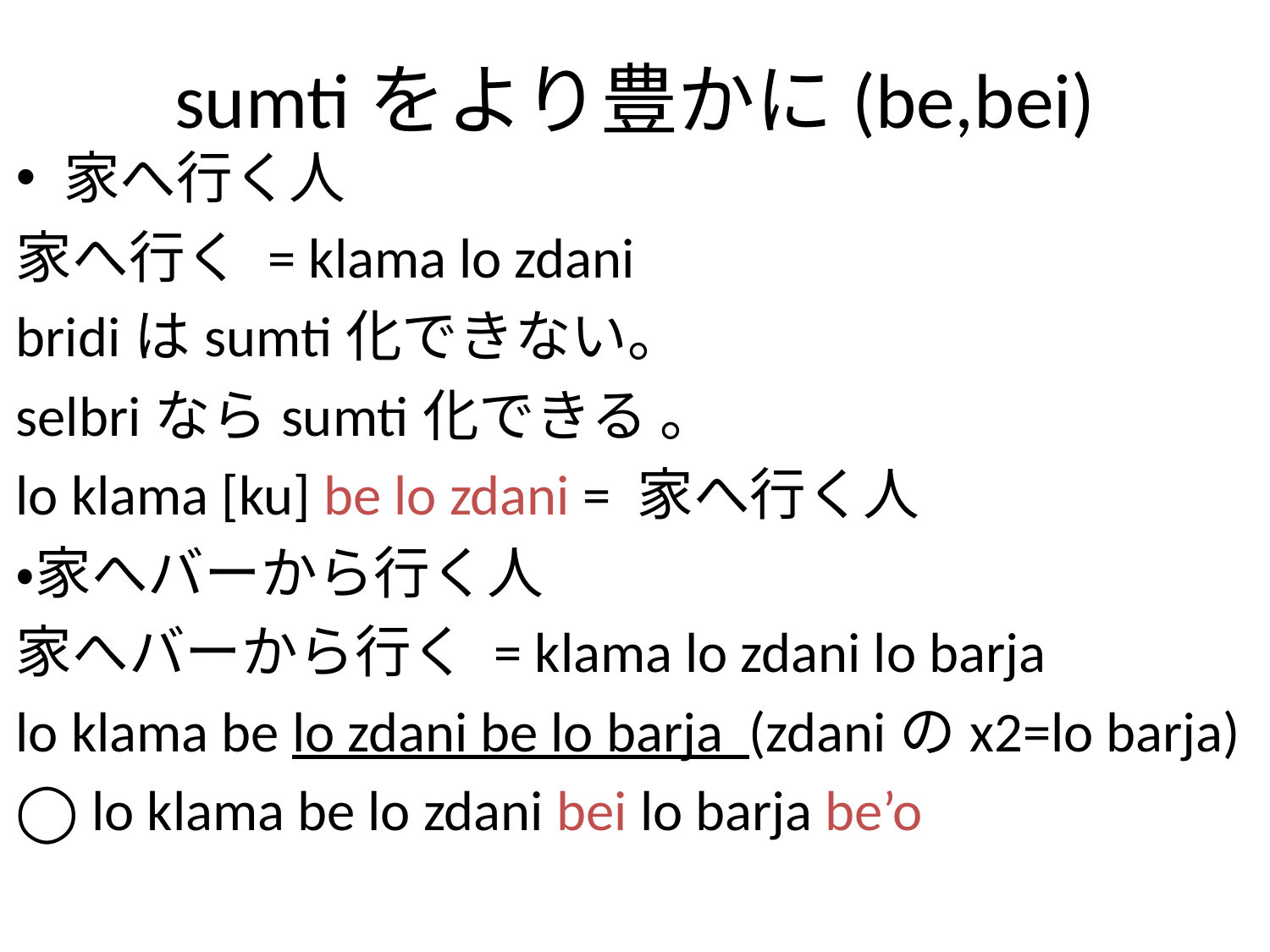

# sumtiをより豊かに(be,bei)
家へ行く人
家へ行く = klama lo zdani
bridiはsumti化できない。
selbriならsumti化できる 。
lo klama [ku] be lo zdani = 家へ行く人
・家へバーから行く人
家へバーから行く = klama lo zdani lo barja
lo klama be lo zdani be lo barja  (zdaniのx2=lo barja)
◯ lo klama be lo zdani bei lo barja be’o